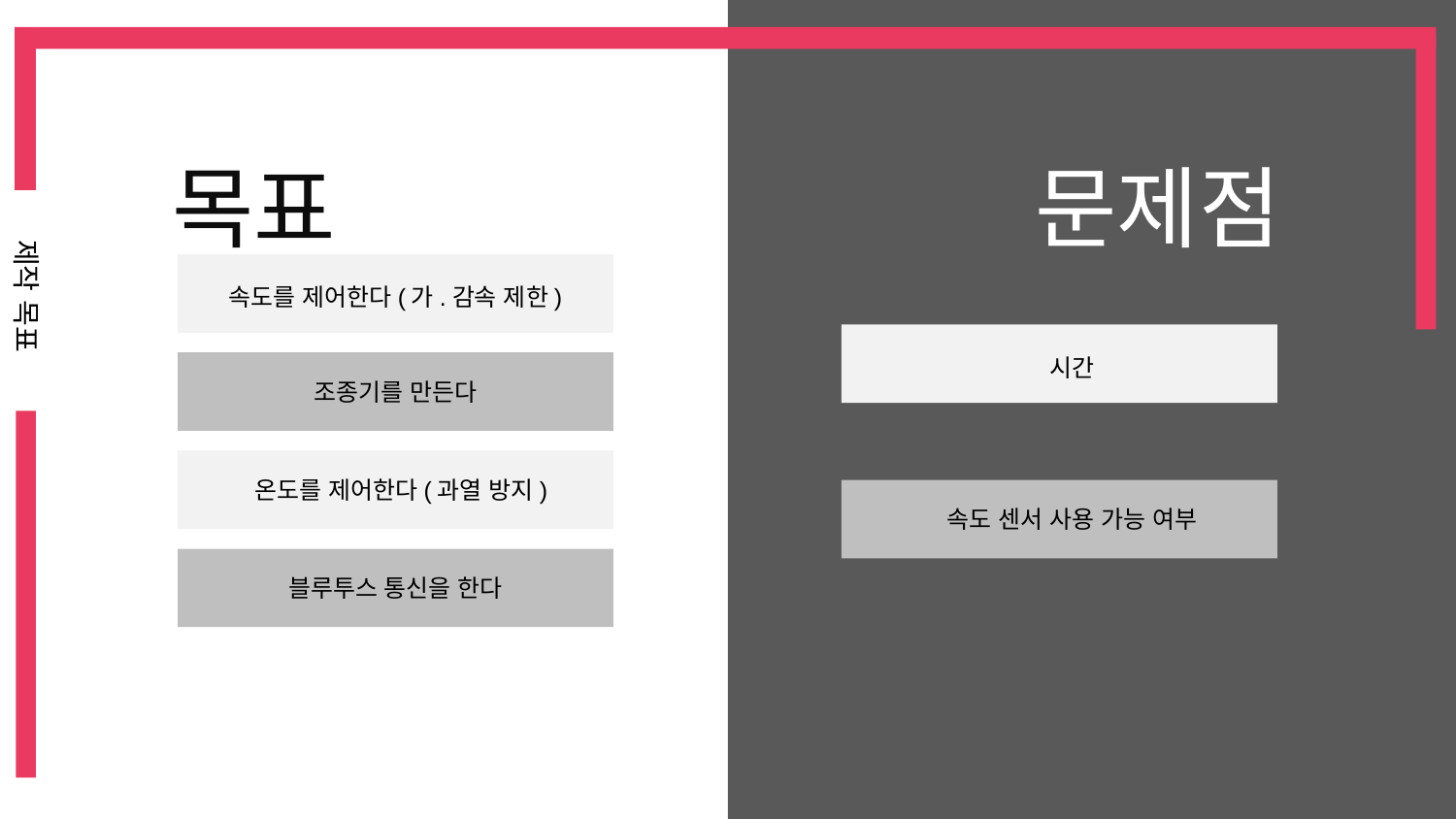

목표
문제점

제작 목표
속도를 제어한다(가.감속 제한)

시간

조종기를 만든다

온도를 제어한다(과열 방지)

속도 센서 사용 가능 여부

블루투스 통신을 한다